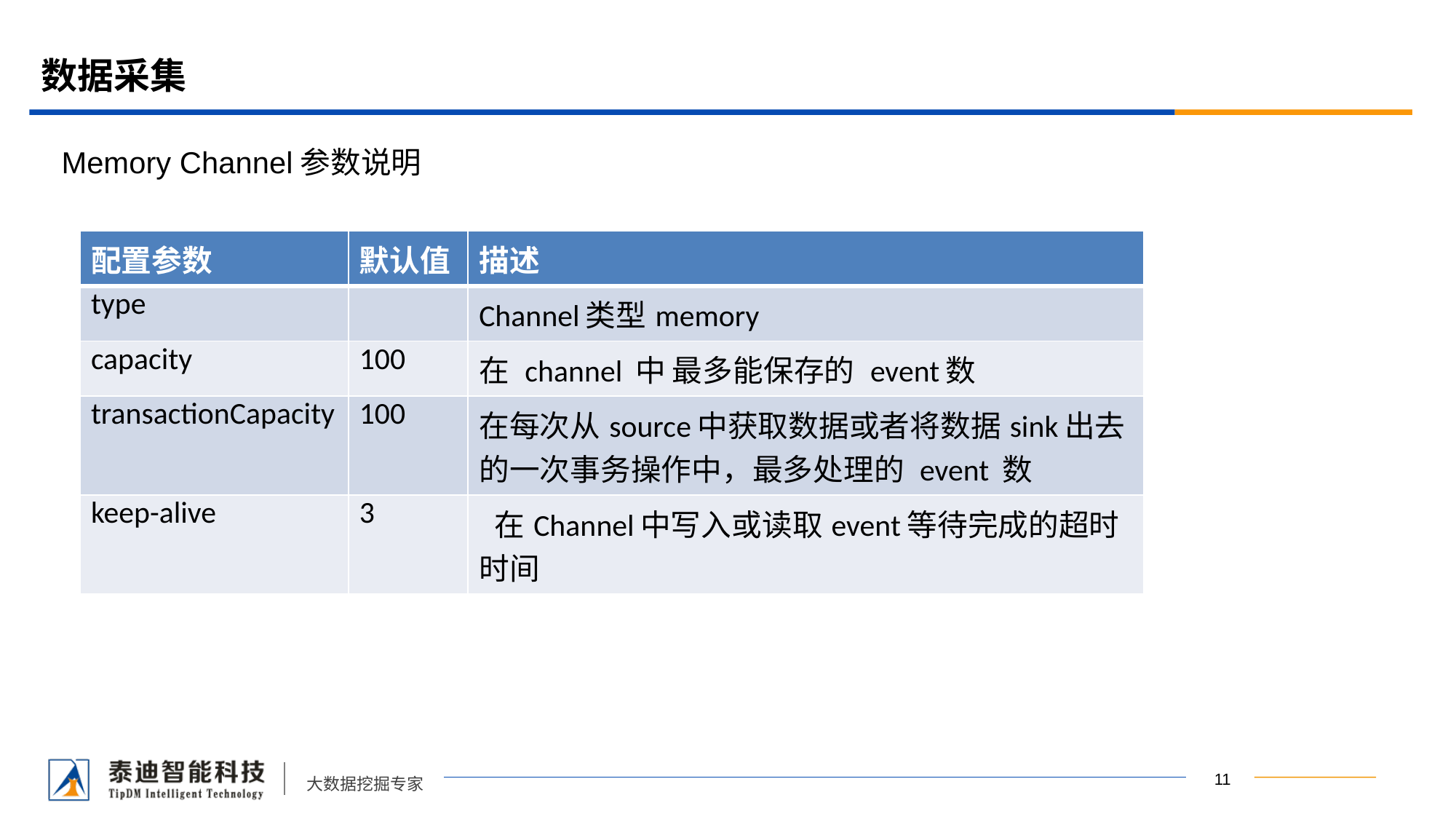

# 数据采集
Memory Channel参数说明
| 配置参数 | 默认值 | 描述 |
| --- | --- | --- |
| type |  | Channel类型memory |
| capacity | 100 | 在 channel 中 最多能保存的 event数 |
| transactionCapacity | 100 | 在每次从source中获取数据或者将数据sink出去的一次事务操作中，最多处理的 event 数 |
| keep-alive | 3 | 在Channel中写入或读取event等待完成的超时时间 |